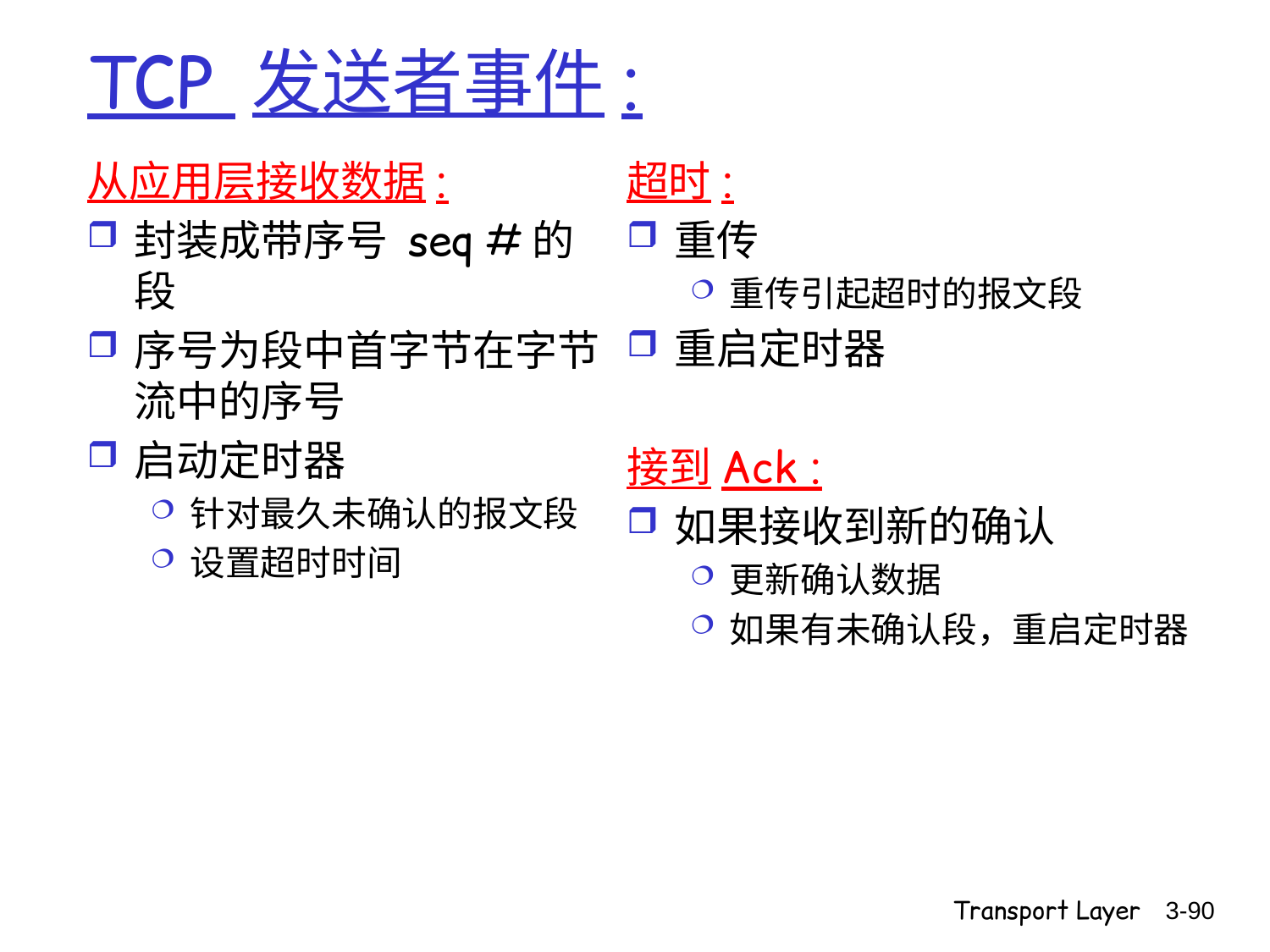

# TCP 发送者事件:
从应用层接收数据:
封装成带序号 seq #的段
序号为段中首字节在字节流中的序号
启动定时器
针对最久未确认的报文段
设置超时时间
超时:
重传
重传引起超时的报文段
重启定时器

接到Ack :
如果接收到新的确认
更新确认数据
如果有未确认段，重启定时器
Transport Layer
3-90